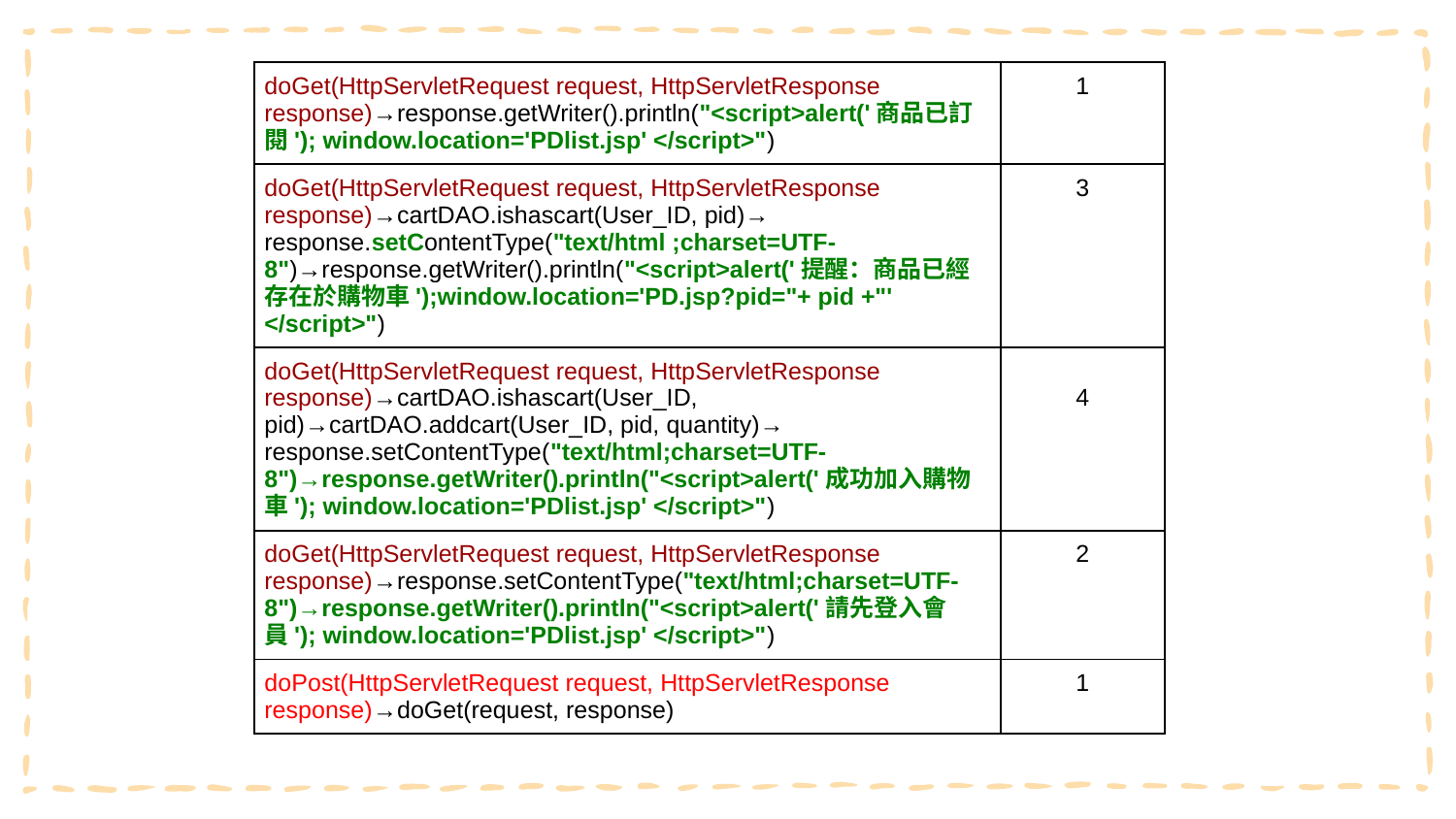

| doGet(HttpServletRequest request, HttpServletResponse response)→response.getWriter().println("<script>alert('商品已訂閱'); window.location='PDlist.jsp' </script>") | 1 |
| --- | --- |
| doGet(HttpServletRequest request, HttpServletResponse response)→cartDAO.ishascart(User\_ID, pid)→ response.setContentType("text/html ;charset=UTF-8")→response.getWriter().println("<script>alert('提醒：商品已經存在於購物車');window.location='PD.jsp?pid="+ pid +"' </script>") | 3 |
| doGet(HttpServletRequest request, HttpServletResponse response)→cartDAO.ishascart(User\_ID, pid)→cartDAO.addcart(User\_ID, pid, quantity)→ response.setContentType("text/html;charset=UTF-8")→response.getWriter().println("<script>alert('成功加入購物車'); window.location='PDlist.jsp' </script>") | 4 |
| doGet(HttpServletRequest request, HttpServletResponse response)→response.setContentType("text/html;charset=UTF-8")→response.getWriter().println("<script>alert('請先登入會員'); window.location='PDlist.jsp' </script>") | 2 |
| doPost(HttpServletRequest request, HttpServletResponse response)→doGet(request, response) | 1 |